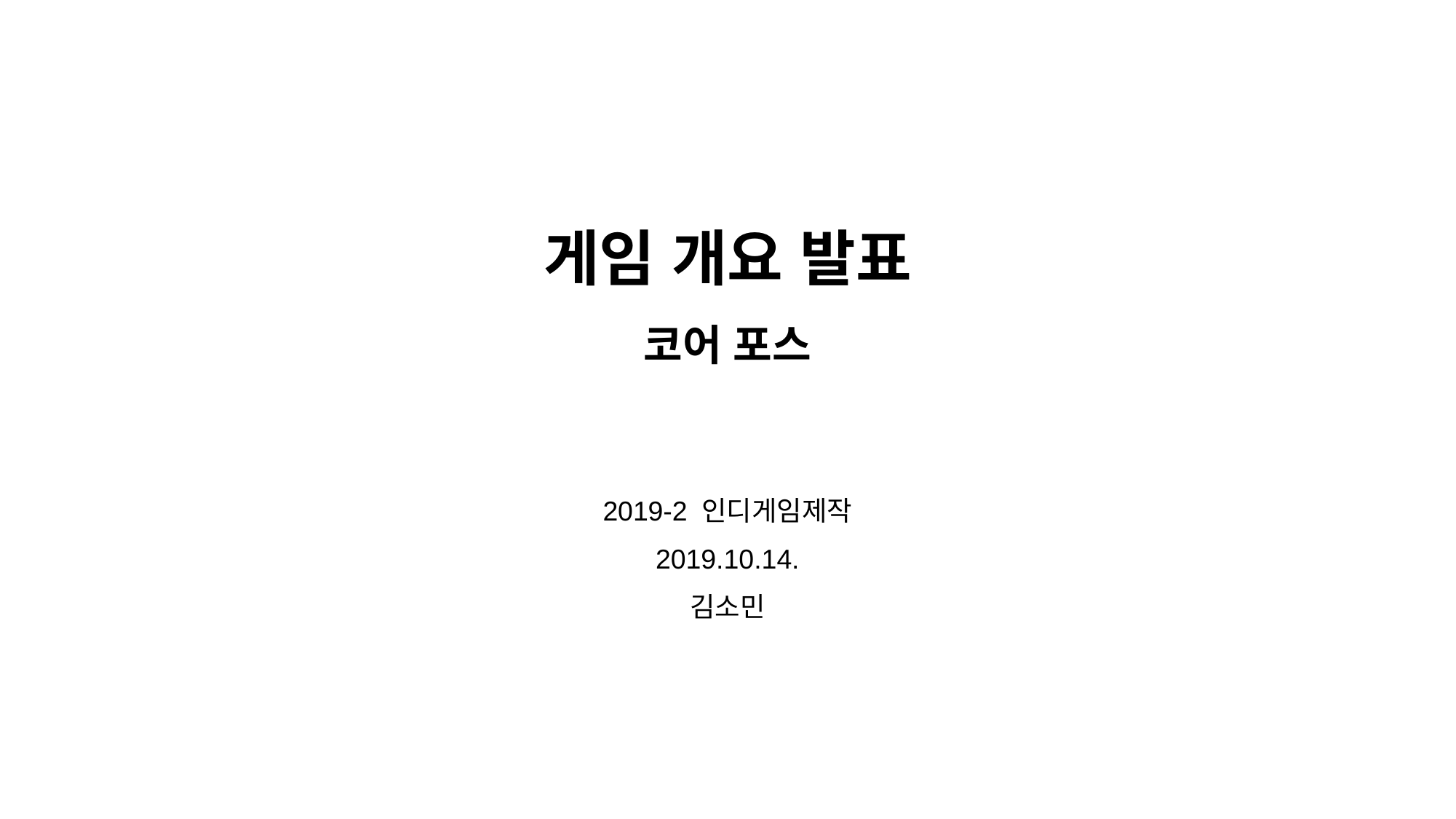

# 게임 개요 발표 코어 포스
2019-2 인디게임제작
2019.10.14.
김소민